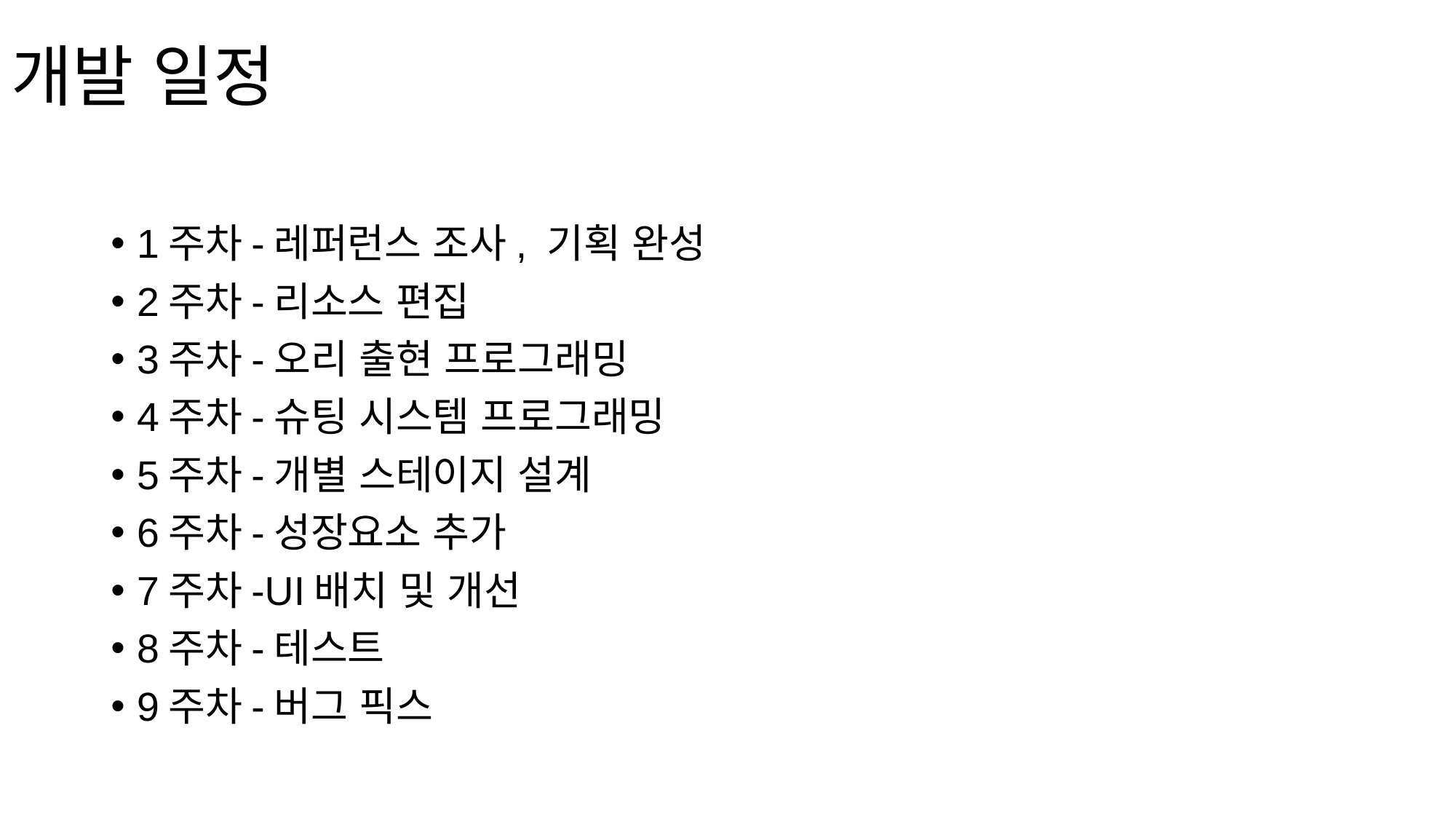

# 개발 일정
1주차-레퍼런스 조사, 기획 완성
2주차-리소스 편집
3주차-오리 출현 프로그래밍
4주차-슈팅 시스템 프로그래밍
5주차-개별 스테이지 설계
6주차-성장요소 추가
7주차-UI배치 및 개선
8주차-테스트
9주차-버그 픽스